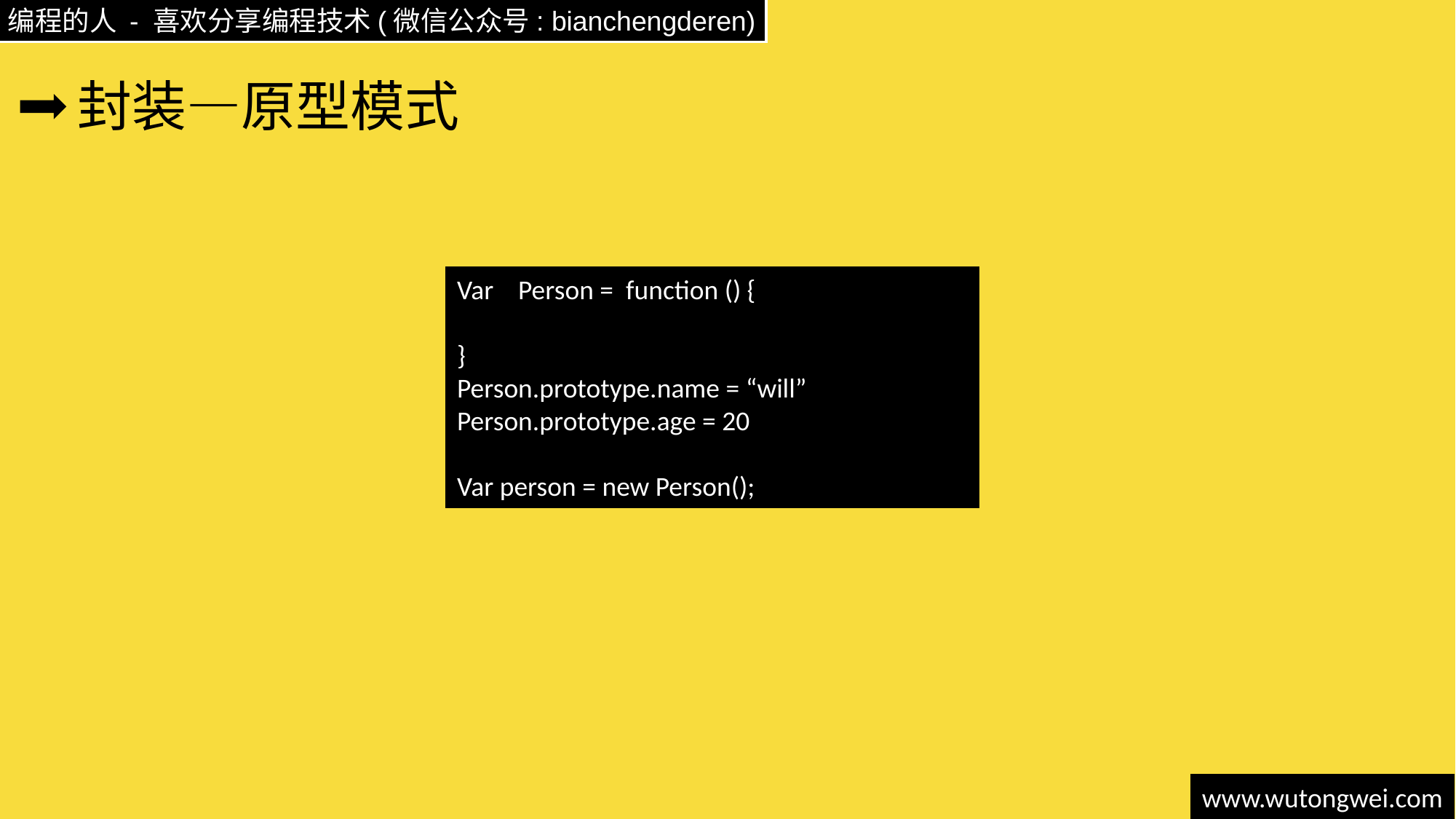

# 封装—原型模式
Var    Person =  function () {

}
Person.prototype.name = “will”
Person.prototype.age = 20

Var person = new Person();